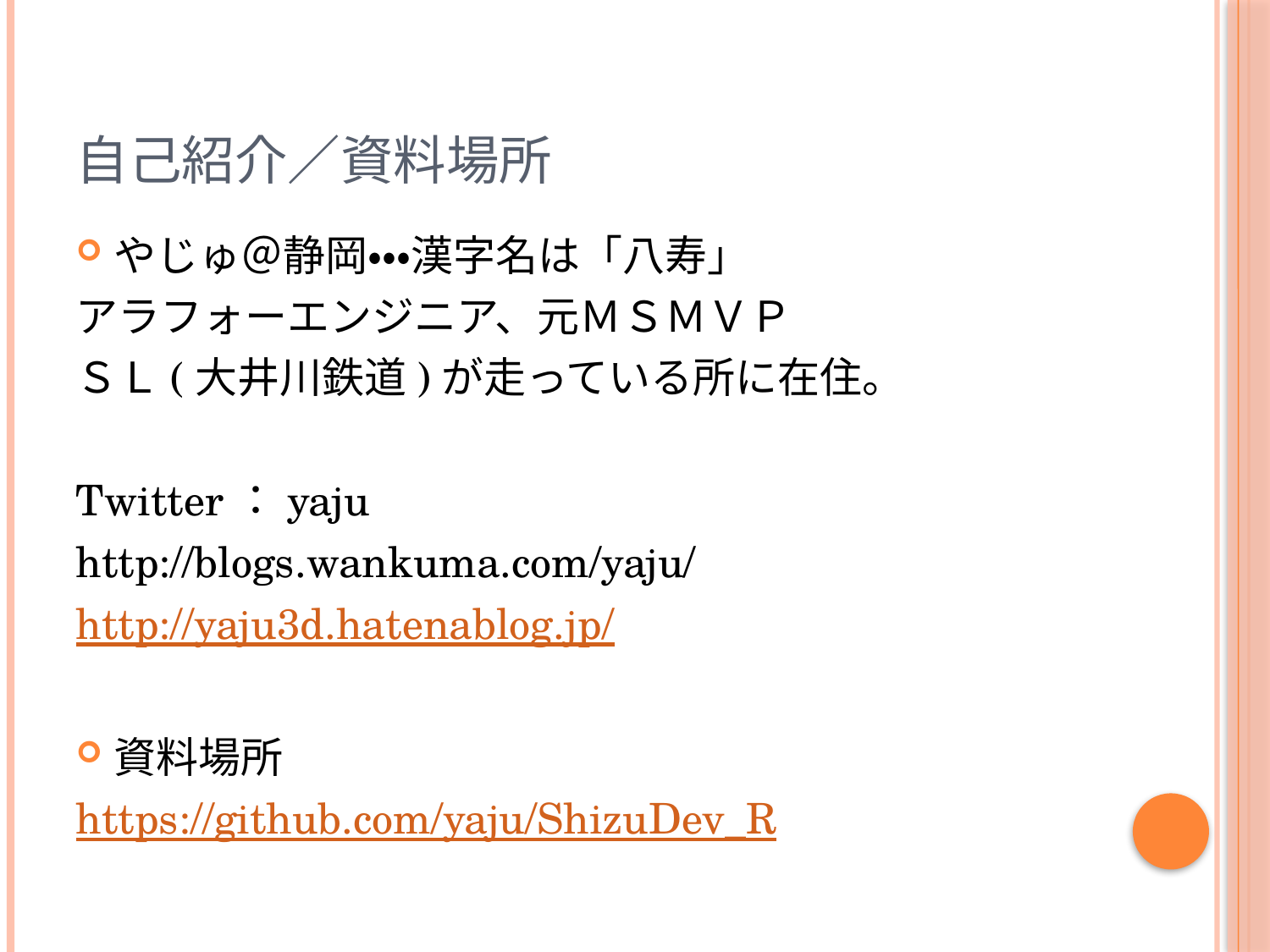

# 自己紹介／資料場所
やじゅ＠静岡・・・漢字名は「八寿」
アラフォーエンジニア、元ＭＳＭＶＰ
ＳＬ(大井川鉄道)が走っている所に在住。

Twitter：yaju
http://blogs.wankuma.com/yaju/
http://yaju3d.hatenablog.jp/

資料場所
https://github.com/yaju/ShizuDev_R